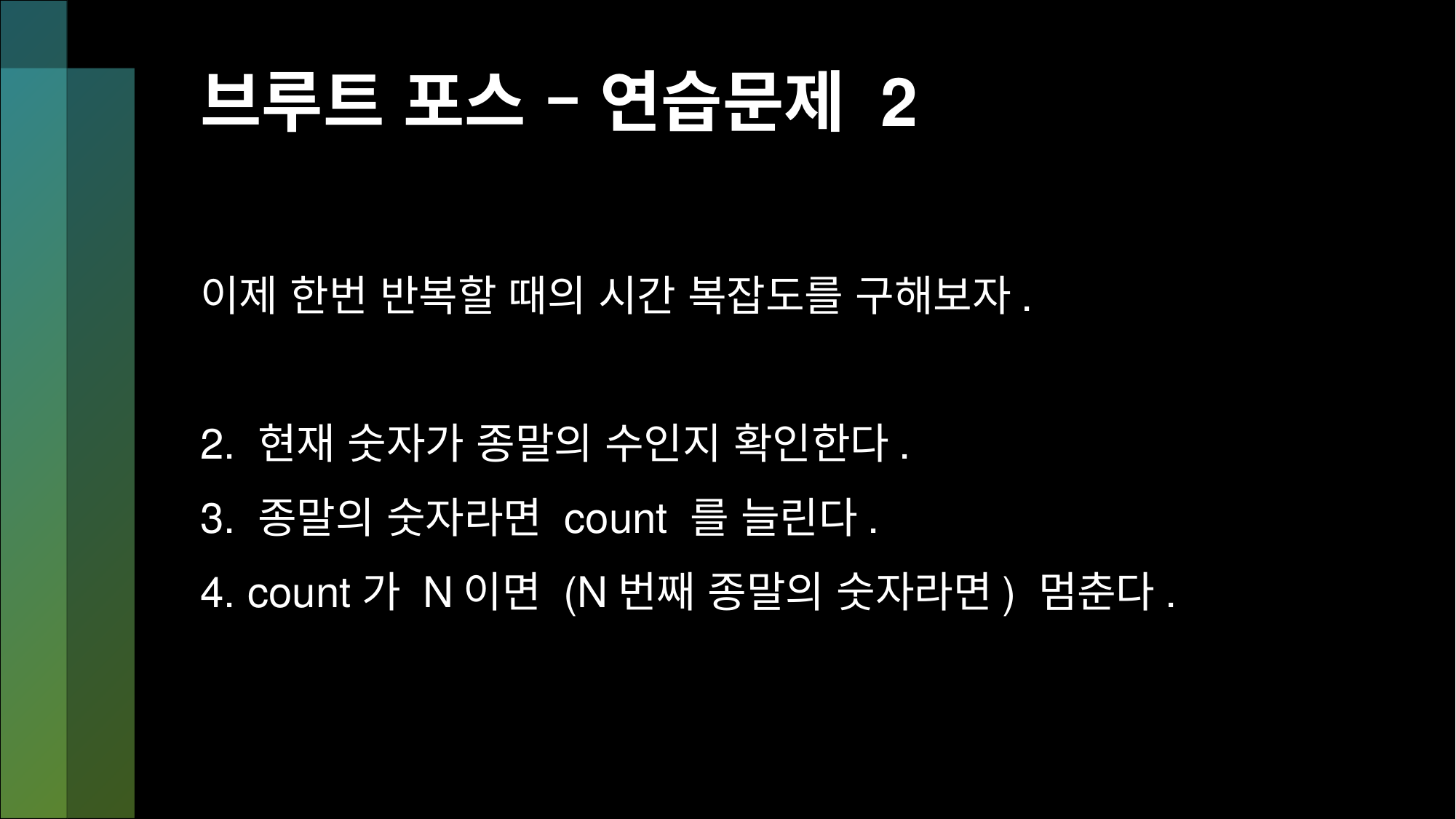

# 브루트 포스 – 연습문제 2
이제 한번 반복할 때의 시간 복잡도를 구해보자.

2. 현재 숫자가 종말의 수인지 확인한다.
3. 종말의 숫자라면 count 를 늘린다.
4. count가 N이면 (N번째 종말의 숫자라면) 멈춘다.